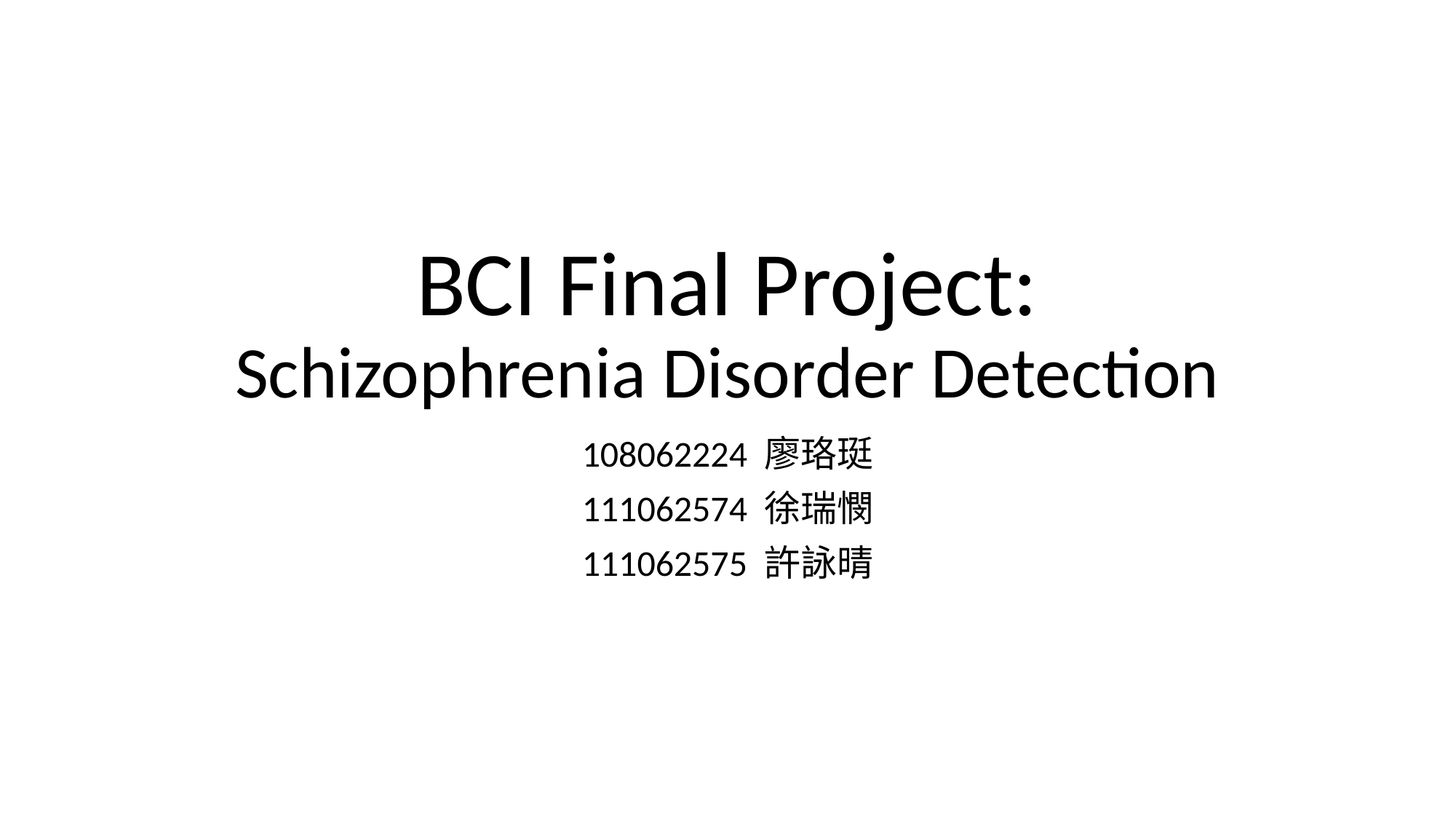

# BCI Final Project: Schizophrenia Disorder Detection
108062224 廖珞珽
111062574 徐瑞憫
111062575 許詠晴